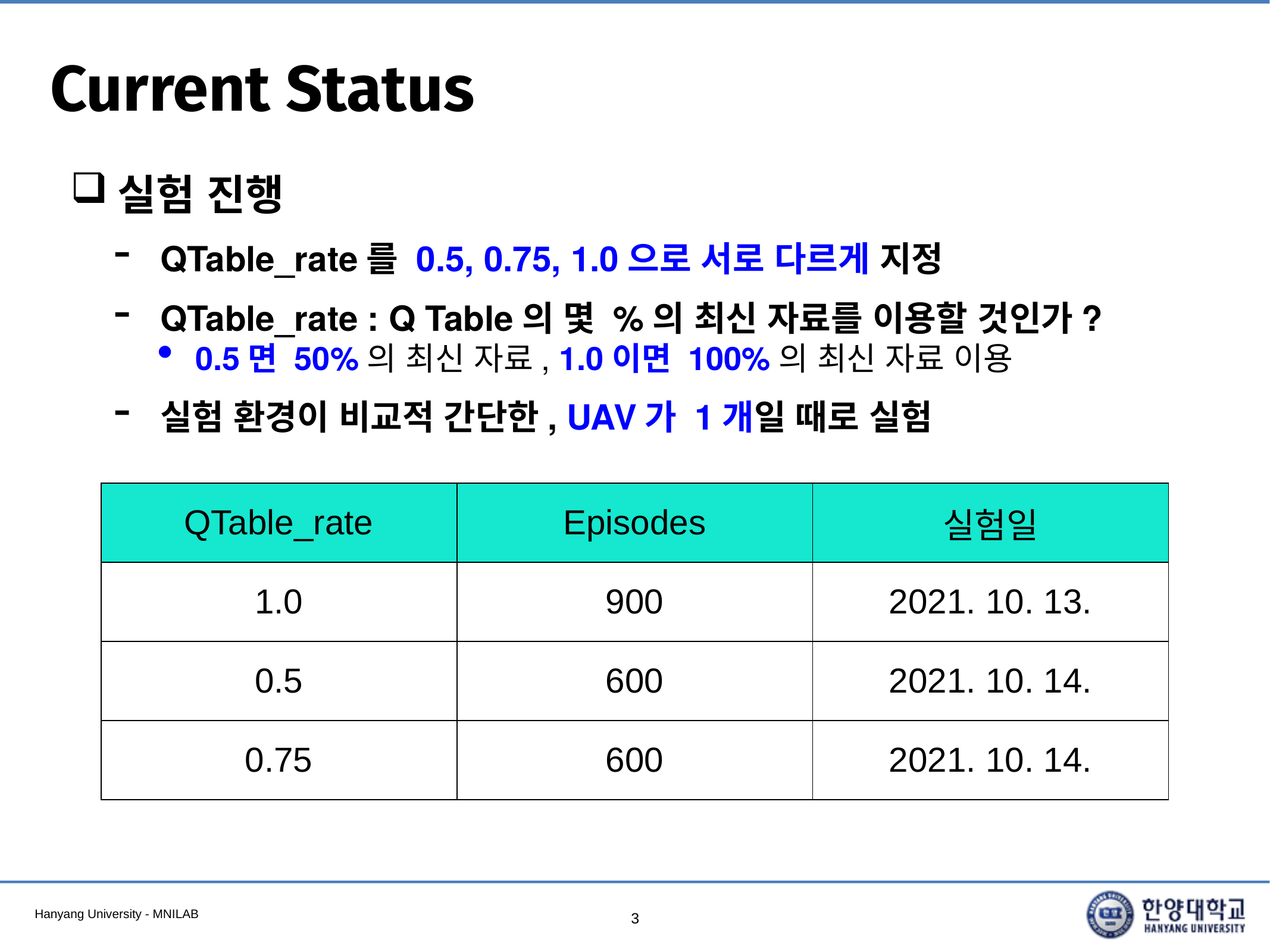

# Current Status
실험 진행
QTable_rate를 0.5, 0.75, 1.0으로 서로 다르게 지정
QTable_rate : Q Table의 몇 %의 최신 자료를 이용할 것인가?
0.5면 50%의 최신 자료, 1.0이면 100%의 최신 자료 이용
실험 환경이 비교적 간단한, UAV가 1개일 때로 실험
| QTable\_rate | Episodes | 실험일 |
| --- | --- | --- |
| 1.0 | 900 | 2021. 10. 13. |
| 0.5 | 600 | 2021. 10. 14. |
| 0.75 | 600 | 2021. 10. 14. |
3